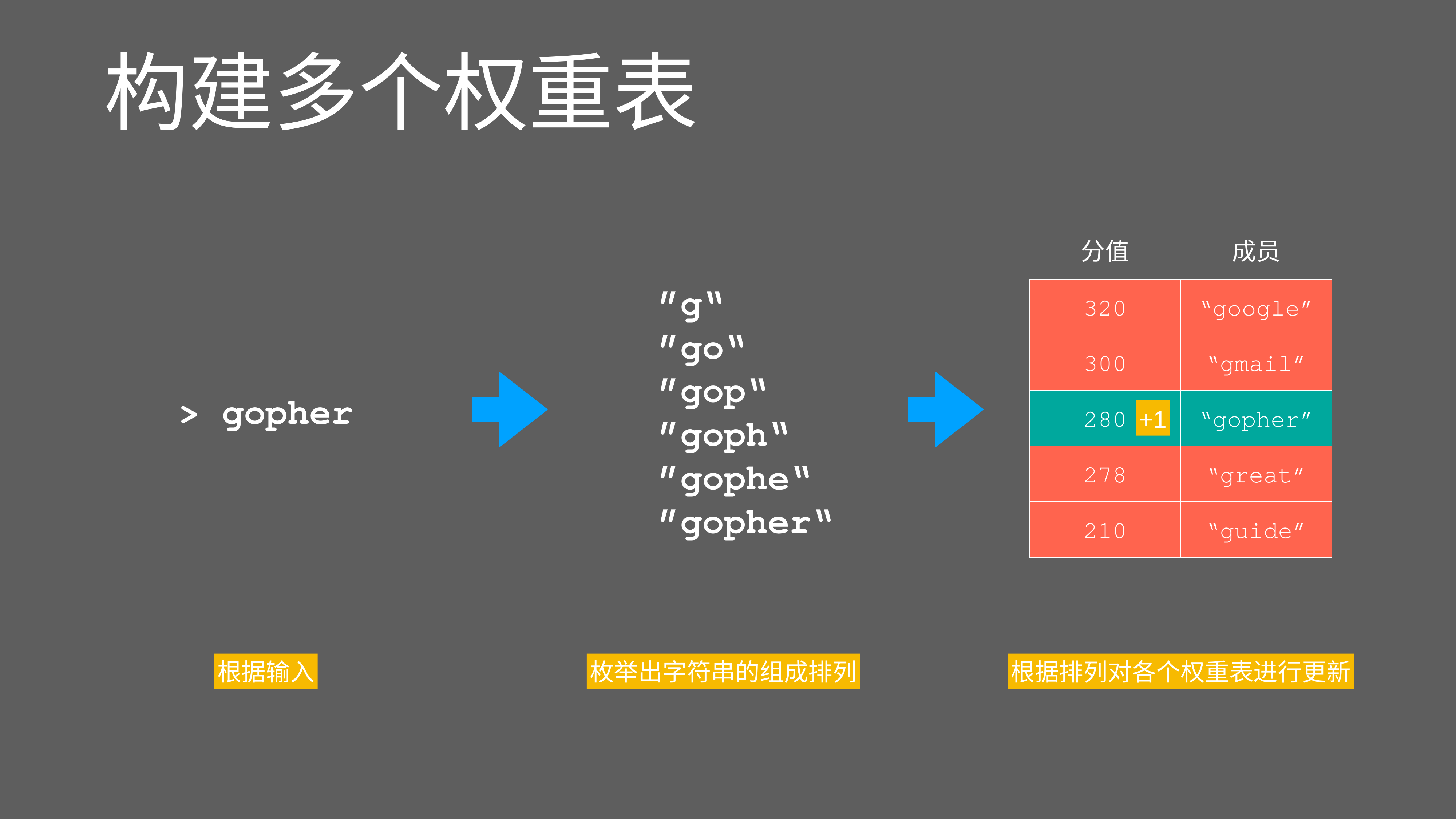

# 构建多个权重表
| 分值 | 成员 |
| --- | --- |
| 320 | “google” |
| 300 | “gmail” |
| 280 | “gopher” |
| 278 | “great” |
| 210 | “guide” |
”g“
”go“
”gop“
”goph“
”gophe“
”gopher“

> gopher
+1
根据输入
枚举出字符串的组成排列
根据排列对各个权重表进行更新